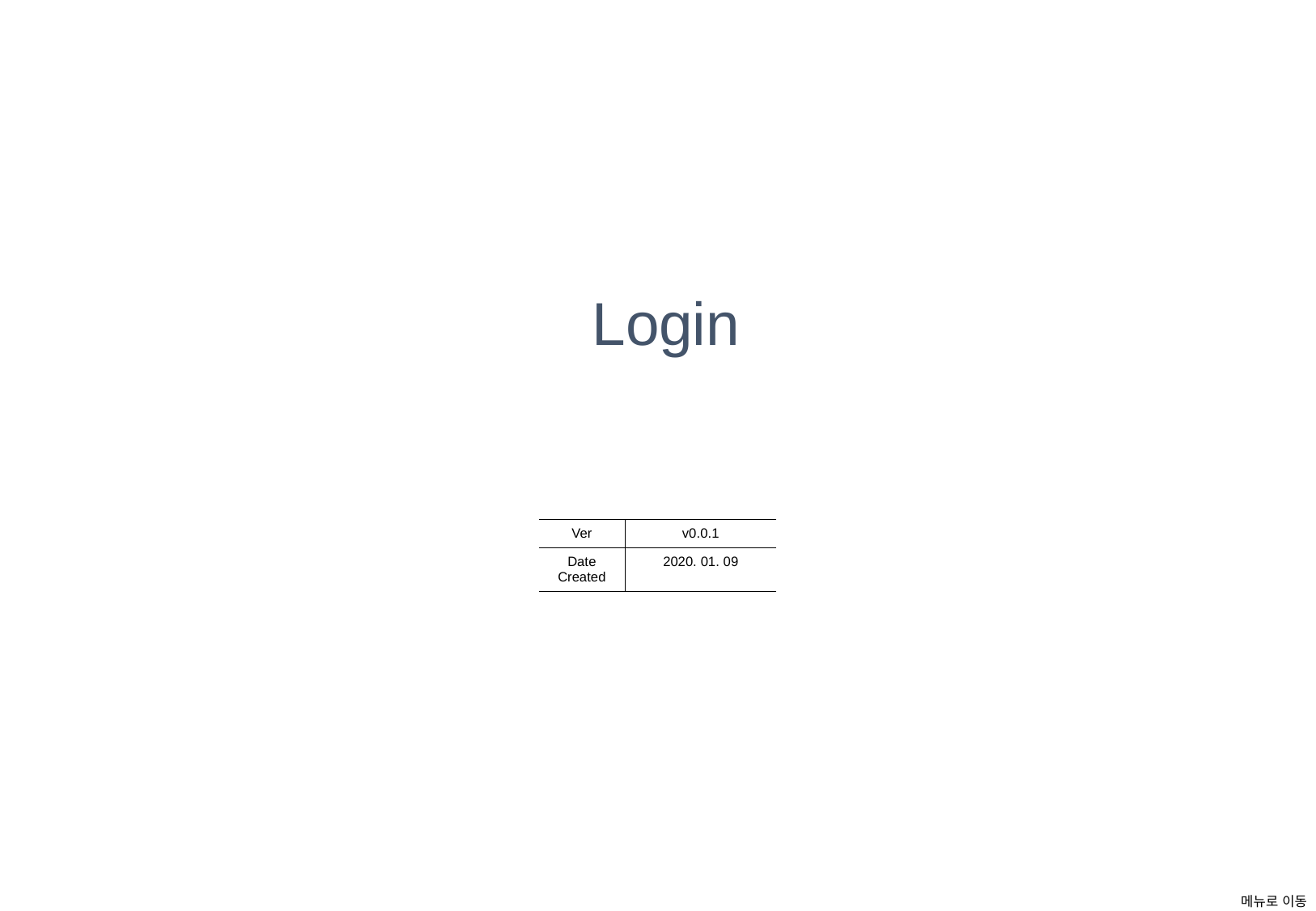

# Login
| Ver | v0.0.1 |
| --- | --- |
| Date Created | 2020. 01. 09 |
메뉴로 이동